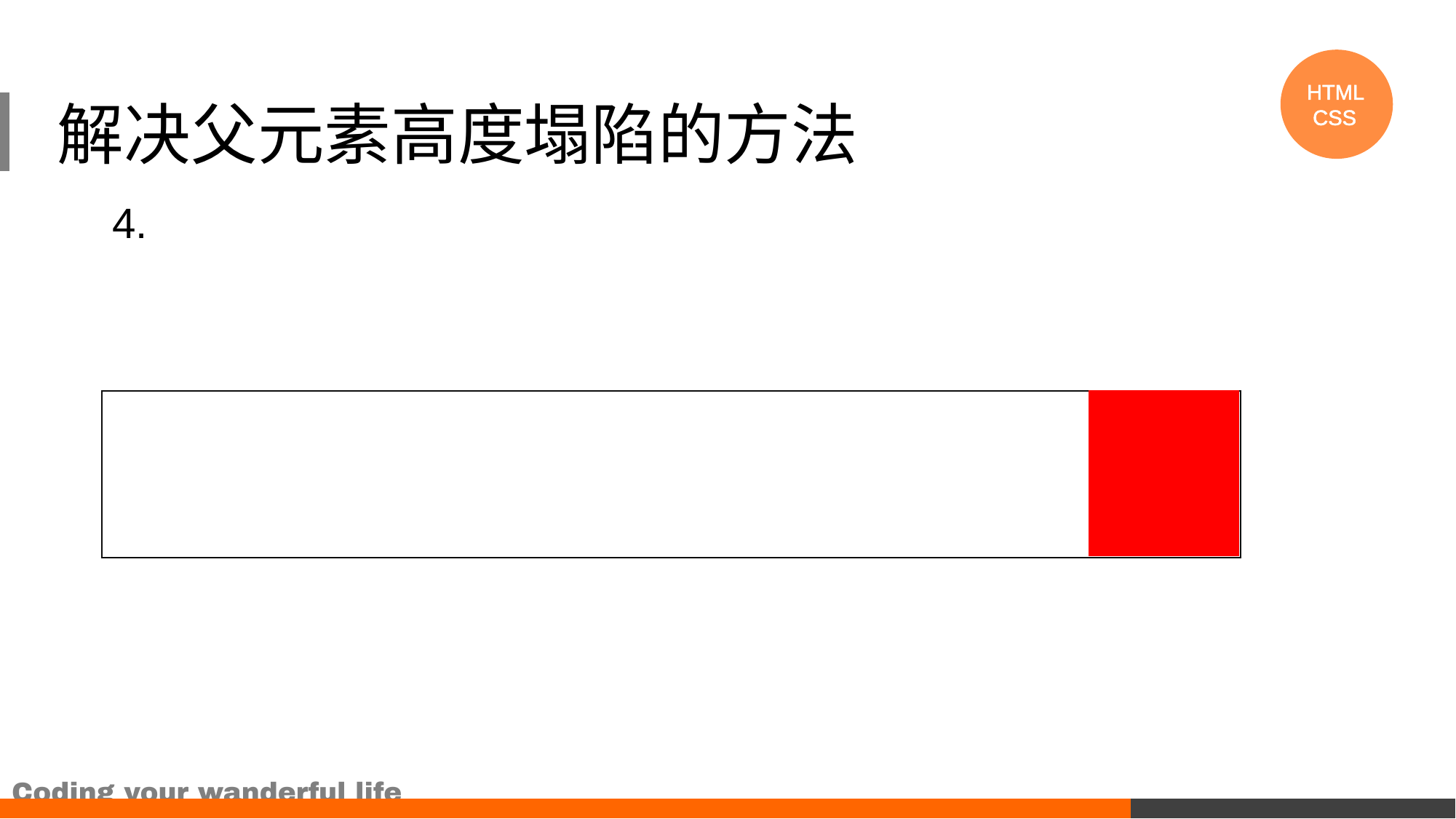

HTML
  CSS
#
  解决父元素高度塌陷的方法

4.

Coding your wanderful life